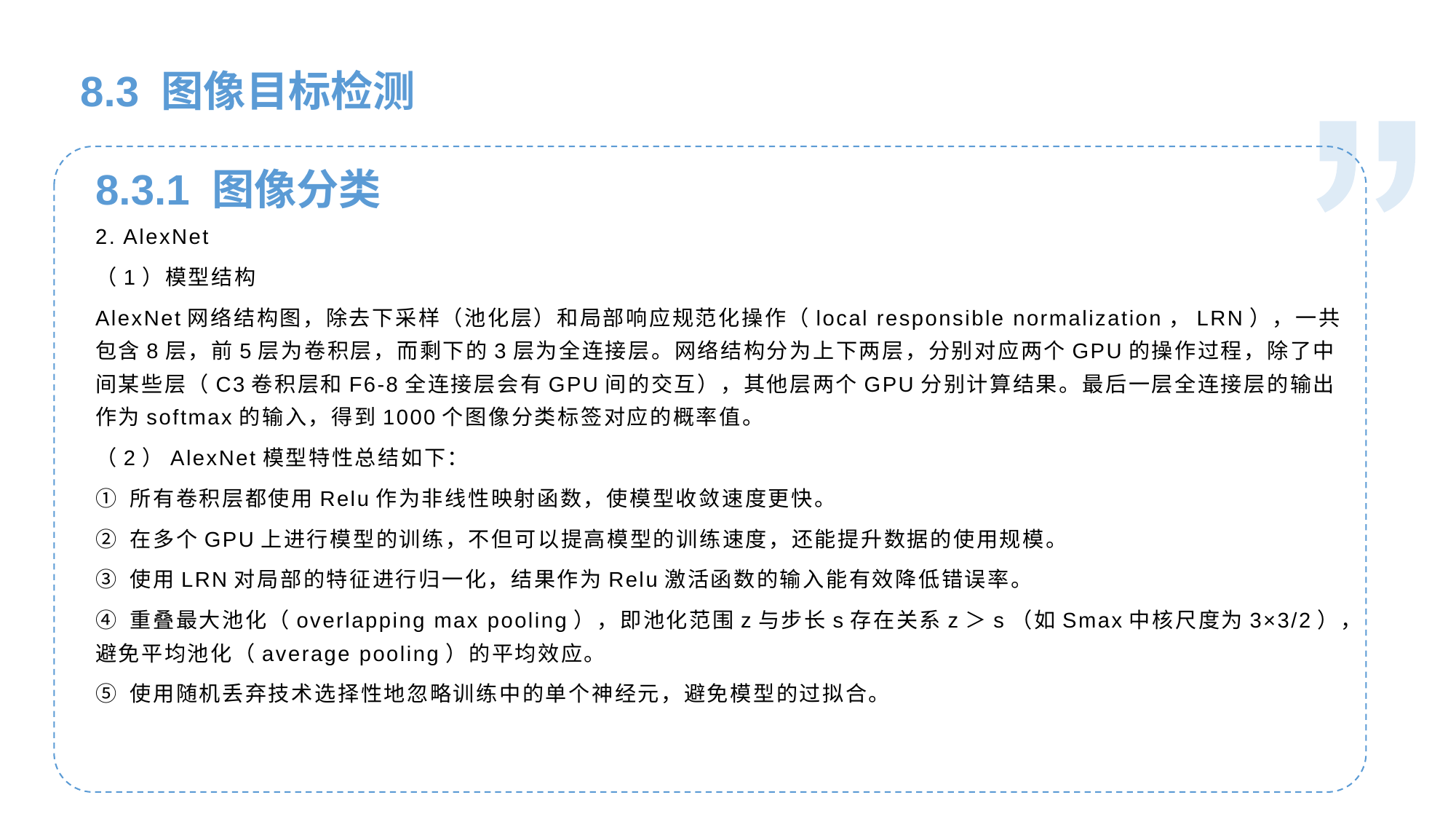

人工智能基础
8.3 图像目标检测

8.3.1 图像分类
2. AlexNet
（1）模型结构
AlexNet网络结构图，除去下采样（池化层）和局部响应规范化操作（local responsible normalization，LRN），一共包含8层，前5层为卷积层，而剩下的3层为全连接层。网络结构分为上下两层，分别对应两个GPU的操作过程，除了中间某些层（C3卷积层和F6-8全连接层会有GPU间的交互），其他层两个GPU分别计算结果。最后一层全连接层的输出作为softmax的输入，得到1000个图像分类标签对应的概率值。
（2）AlexNet模型特性总结如下：
① 所有卷积层都使用Relu作为非线性映射函数，使模型收敛速度更快。
② 在多个GPU上进行模型的训练，不但可以提高模型的训练速度，还能提升数据的使用规模。
③ 使用LRN对局部的特征进行归一化，结果作为Relu激活函数的输入能有效降低错误率。
④ 重叠最大池化（overlapping max pooling），即池化范围z与步长s存在关系z＞s（如Smax中核尺度为3×3/2），避免平均池化（average pooling）的平均效应。
⑤ 使用随机丢弃技术选择性地忽略训练中的单个神经元，避免模型的过拟合。